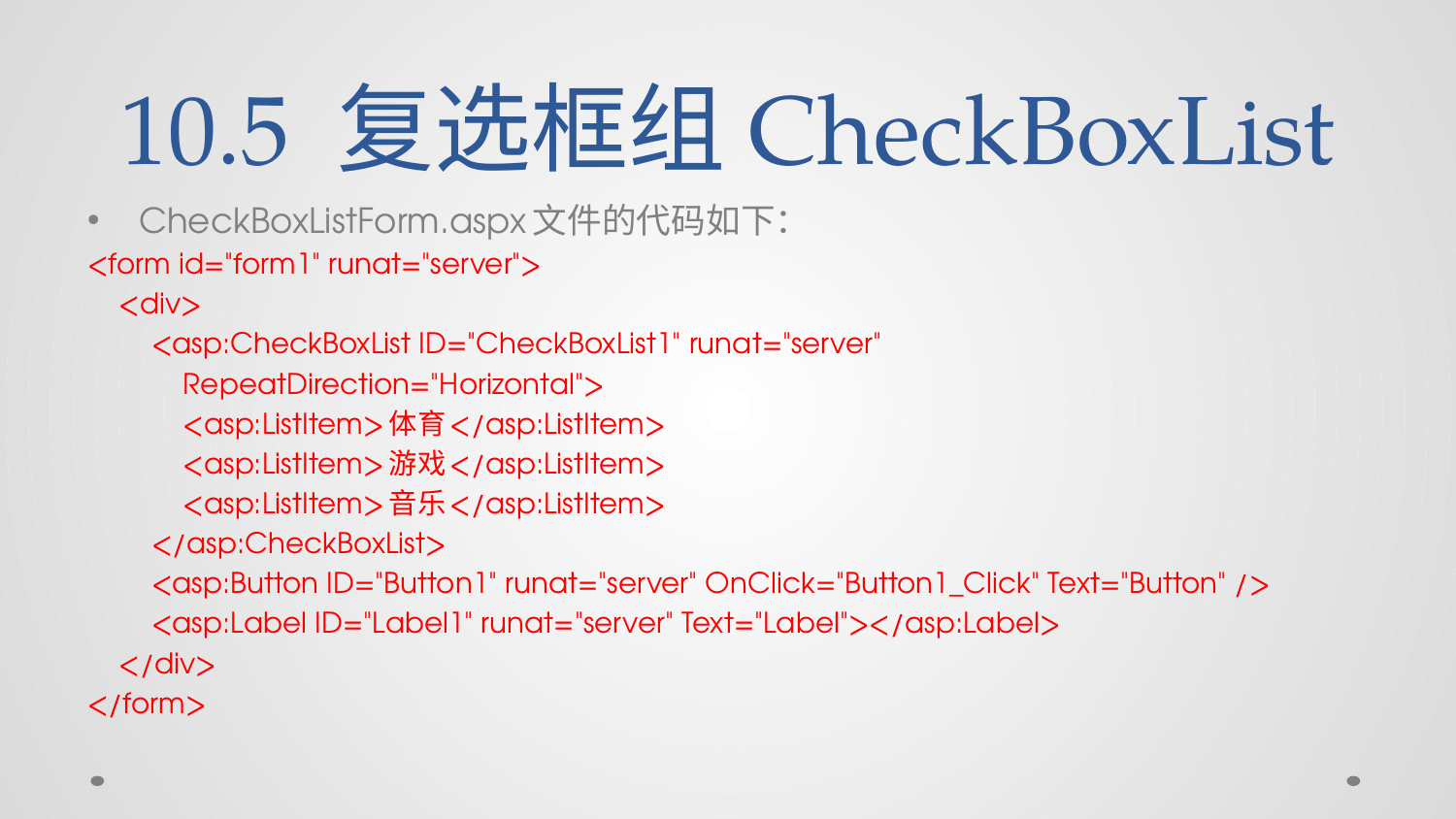

# 10.5 复选框组CheckBoxList
CheckBoxListForm.aspx文件的代码如下：
<form id="form1" runat="server">
    <div>
        <asp:CheckBoxList ID="CheckBoxList1" runat="server"
            RepeatDirection="Horizontal">
            <asp:ListItem>体育</asp:ListItem>
            <asp:ListItem>游戏</asp:ListItem>
            <asp:ListItem>音乐</asp:ListItem>
        </asp:CheckBoxList>
        <asp:Button ID="Button1" runat="server" OnClick="Button1_Click" Text="Button" />
        <asp:Label ID="Label1" runat="server" Text="Label"></asp:Label>
    </div>
</form>